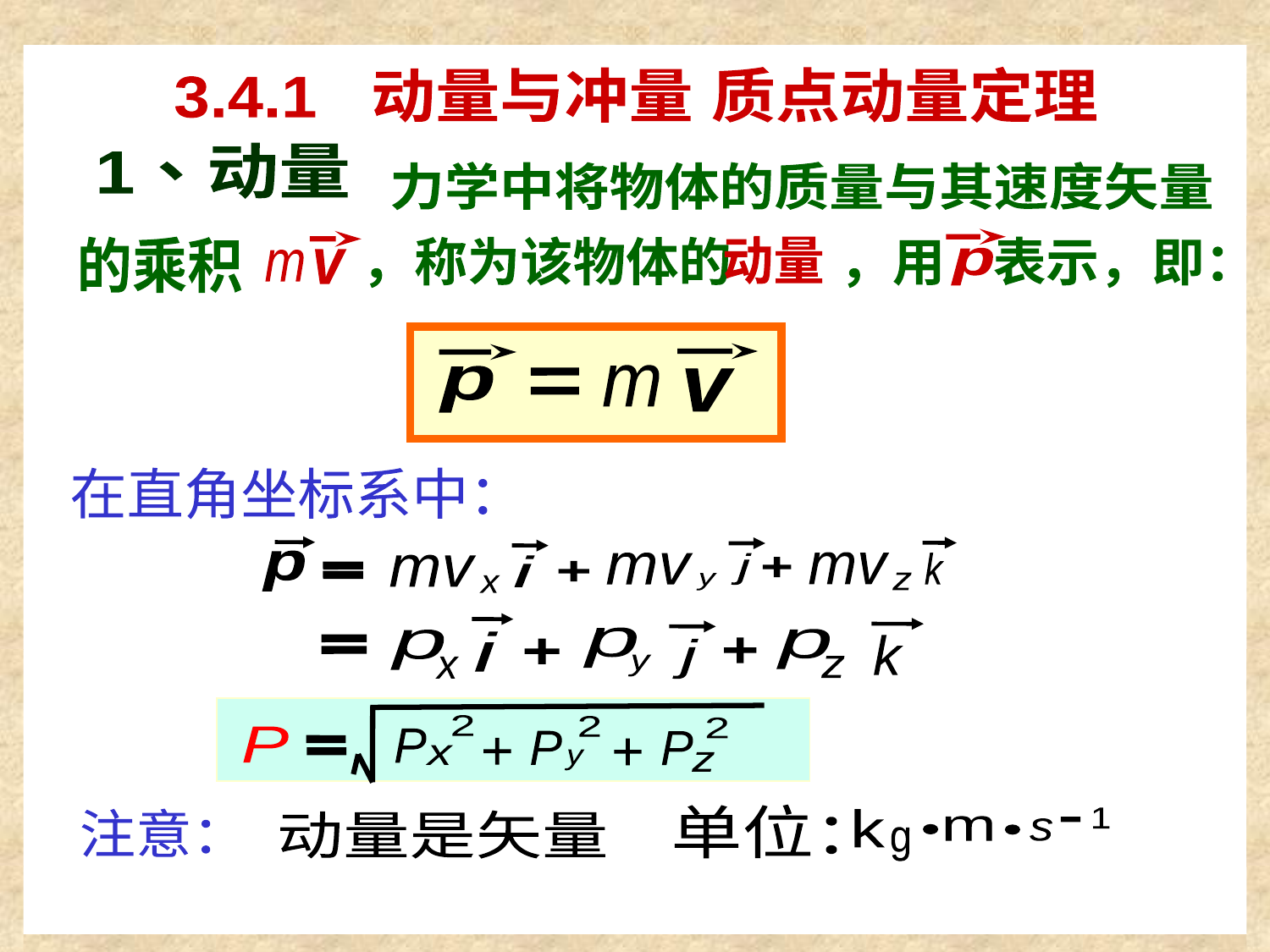

动量

3.4.1   动量与冲量 质点动量定理
1、动量
力学中将物体的质量与其速度矢量
动量
，称为该物体的         ，用    表示，即：
的乘积

p

v
m

p

m
v
在直角坐标系中：

p

mv
k
+
z

mv
j
y

mv
i
x
+

p
x
i
+

k

j
p
y
p
z
+

2
2
2
P
P
x
P
y
P
z
+
+

单位：
1
k
m
s

g
注意：
动量是矢量